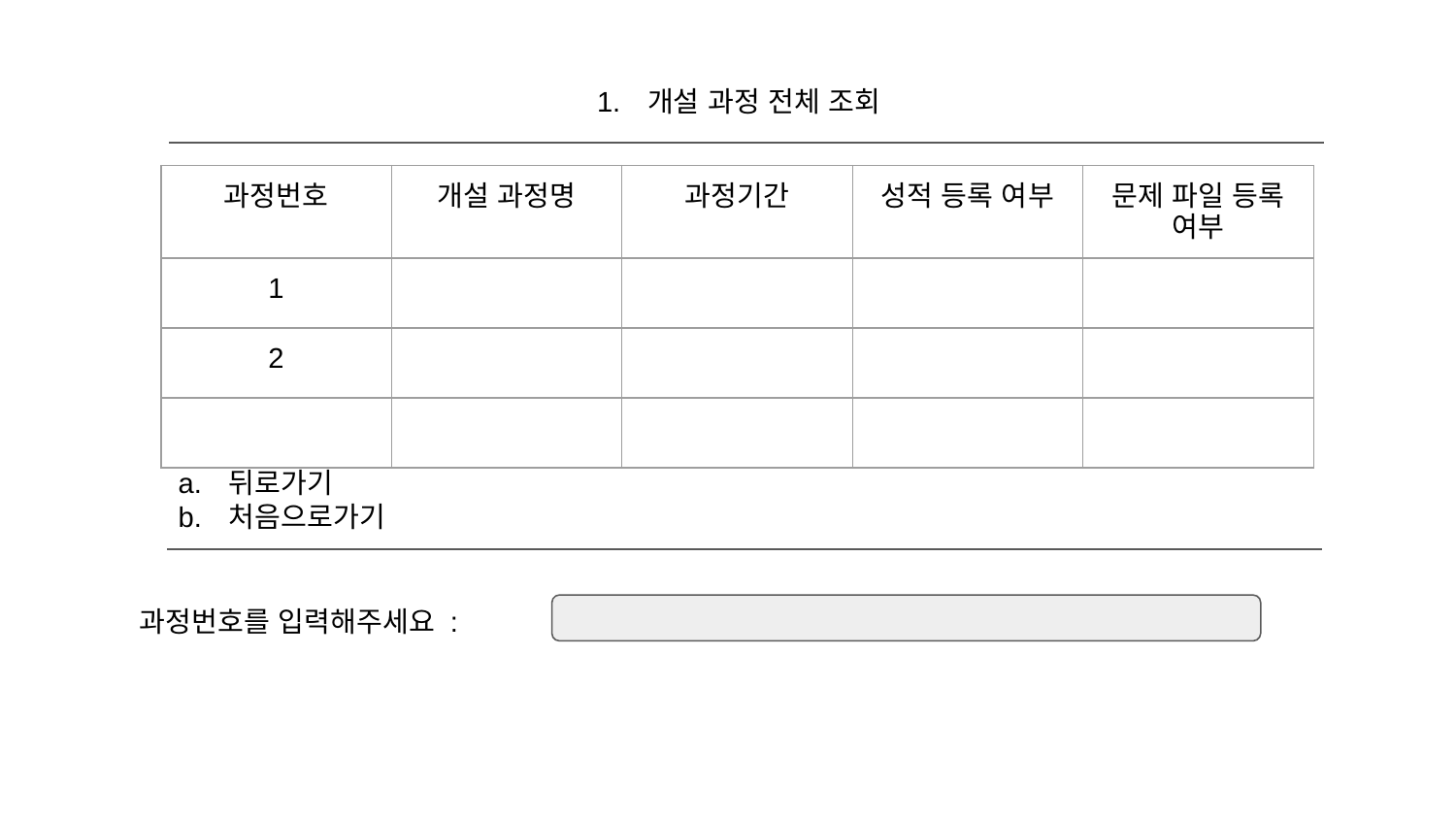

개설 과정 전체 조회
| 과정번호 | 개설 과정명 | 과정기간 | 성적 등록 여부 | 문제 파일 등록 여부 |
| --- | --- | --- | --- | --- |
| 1 |  |  |  |  |
| 2 |  |  |  |  |
|  |  |  |  |  |
뒤로가기
처음으로가기
과정번호를 입력해주세요 :